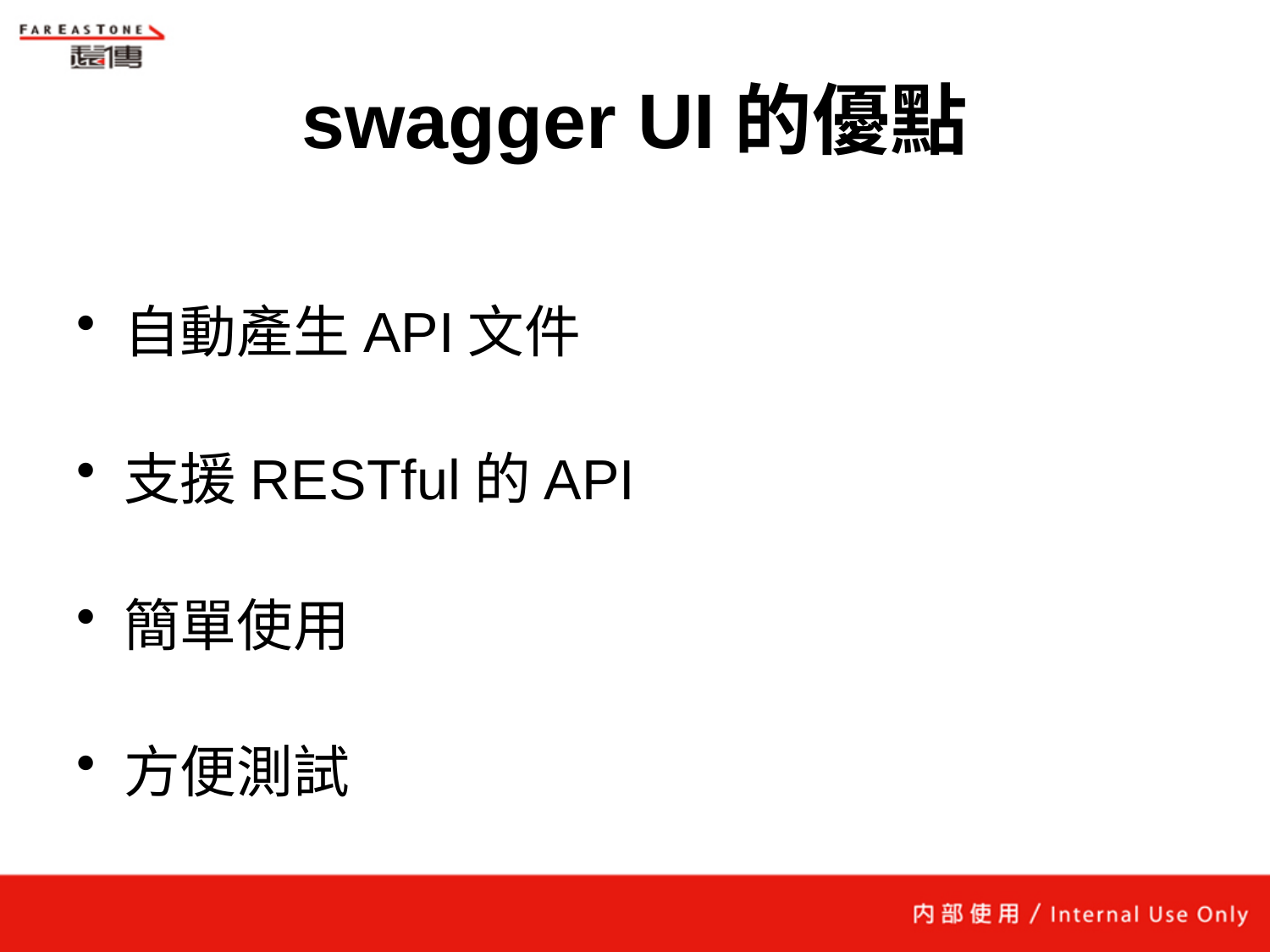

# swagger UI的優點
自動產生API文件
支援RESTful的API
簡單使用
方便測試